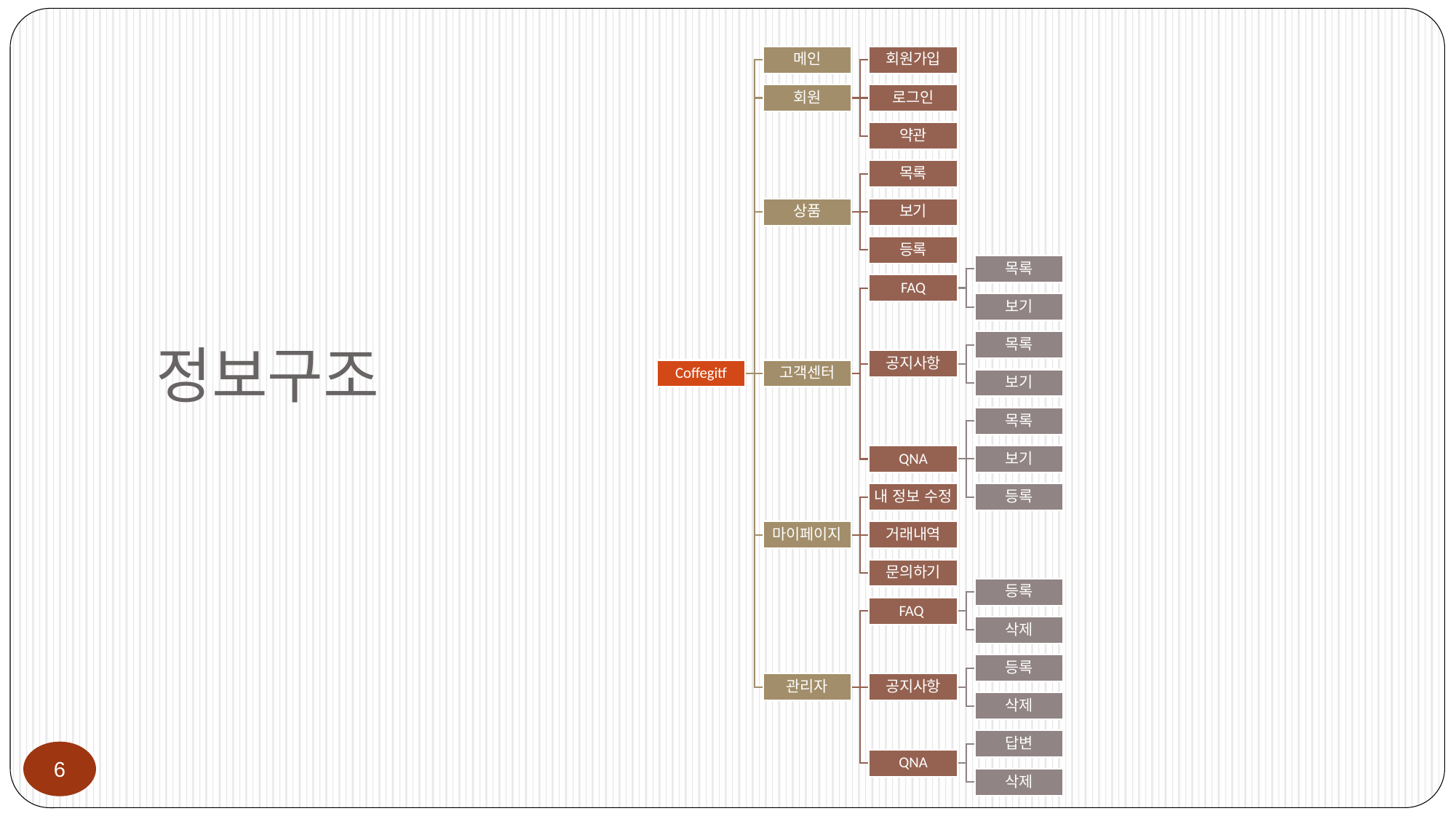

Coffegitf
메인
회원
회원가입
로그인
약관
상품
목록
보기
등록
고객센터
FAQ
목록
보기
공지사항
목록
보기
QNA
목록
보기
등록
마이페이지
내 정보 수정
거래내역
문의하기
관리자
FAQ
등록
삭제
공지사항
등록
삭제
QNA
답변
삭제
# 정보구조
6